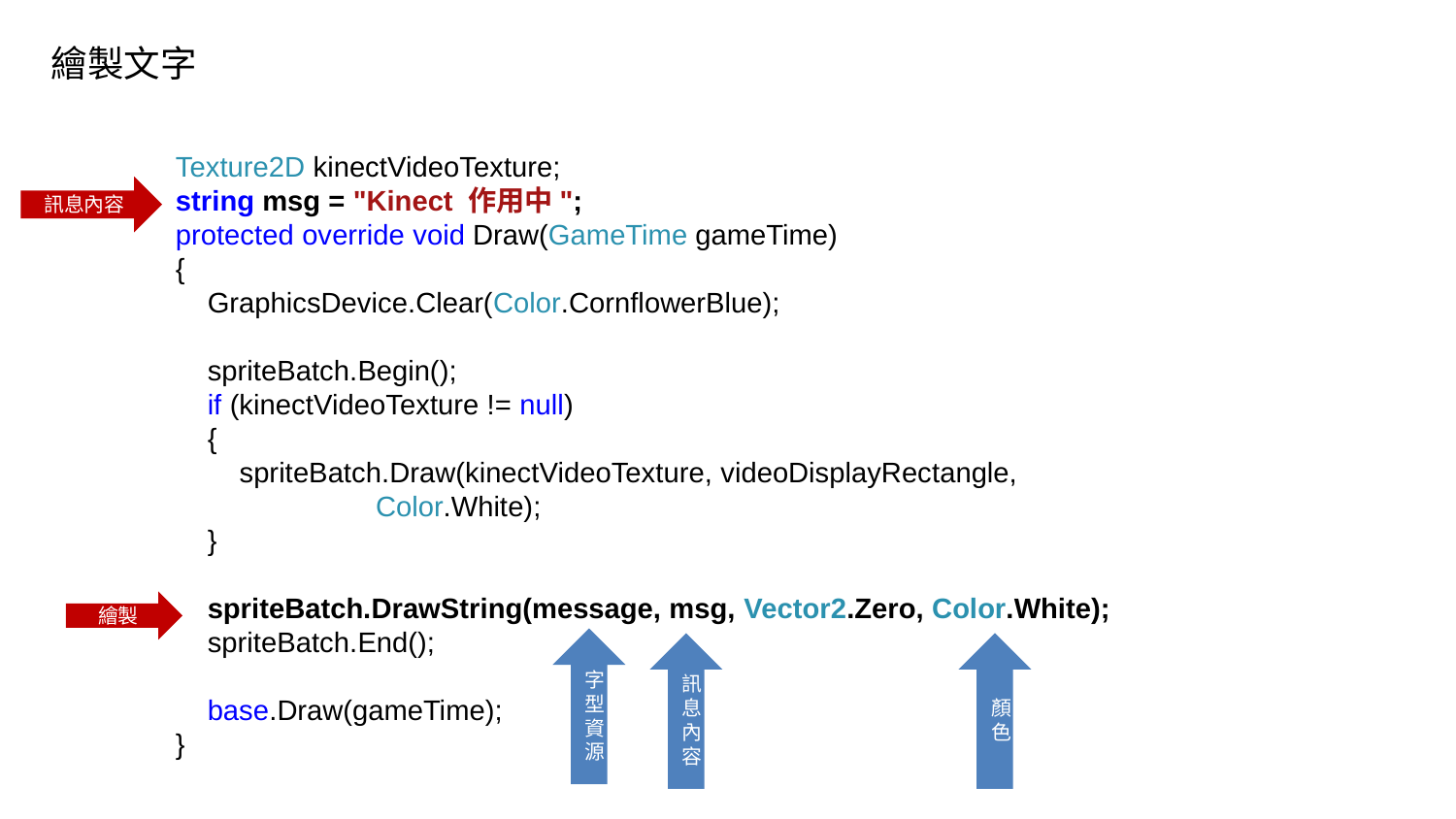

繪製文字
        Texture2D kinectVideoTexture;
        string msg = "Kinect 作用中";
        protected override void Draw(GameTime gameTime)
        {
            GraphicsDevice.Clear(Color.CornflowerBlue);

            spriteBatch.Begin();
            if (kinectVideoTexture != null)
            {
                spriteBatch.Draw(kinectVideoTexture, videoDisplayRectangle,
                                 Color.White);
            }

            spriteBatch.DrawString(message, msg, Vector2.Zero, Color.White);
            spriteBatch.End();

            base.Draw(gameTime);
        }
訊息內容
繪製
字型資源
訊息內容
顏色